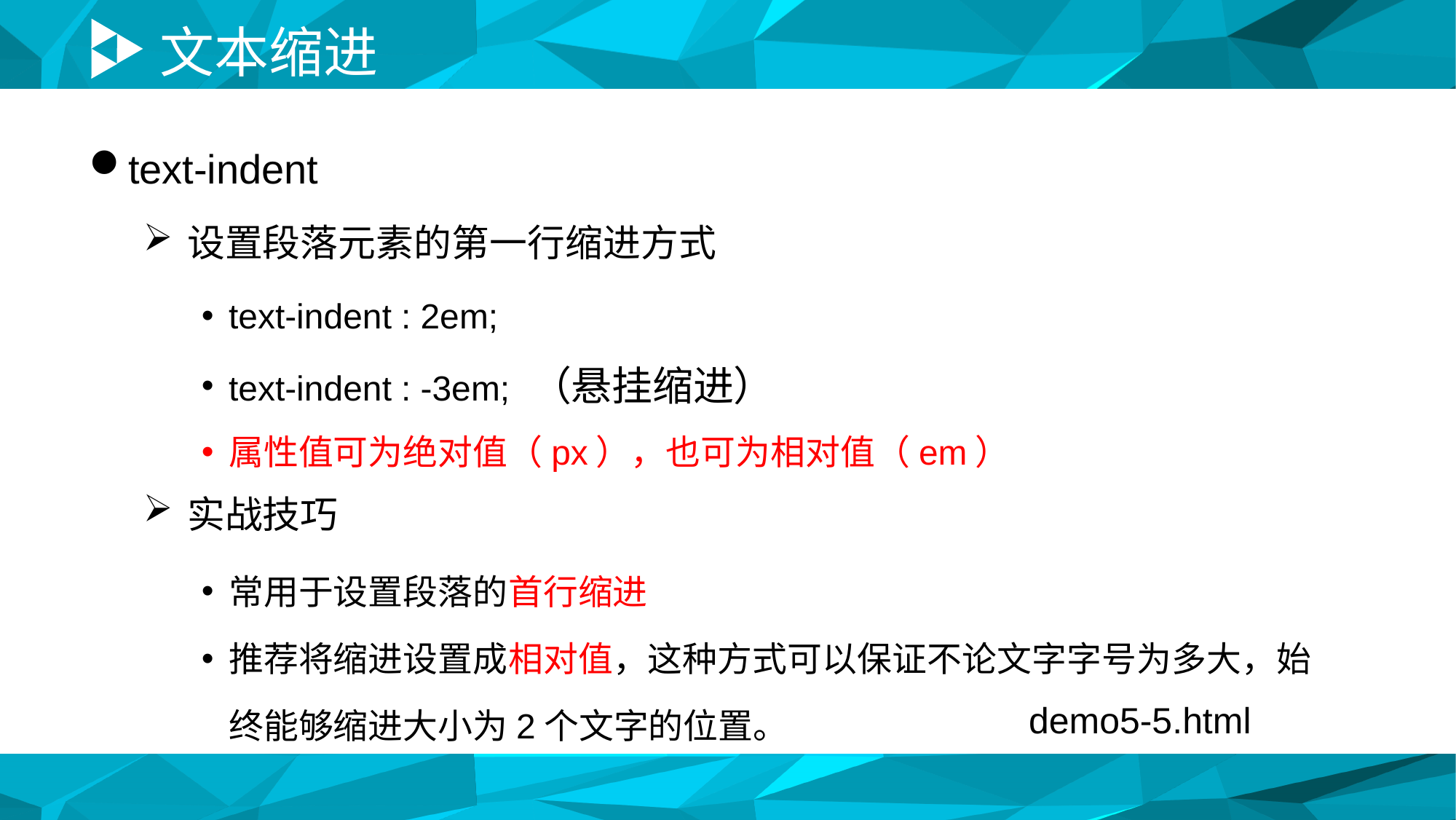

# 文本缩进
text-indent
设置段落元素的第一行缩进方式
text-indent : 2em;
text-indent : -3em; （悬挂缩进）
属性值可为绝对值（px），也可为相对值（em）
实战技巧
常用于设置段落的首行缩进
推荐将缩进设置成相对值，这种方式可以保证不论文字字号为多大，始终能够缩进大小为2个文字的位置。

demo5-5.html